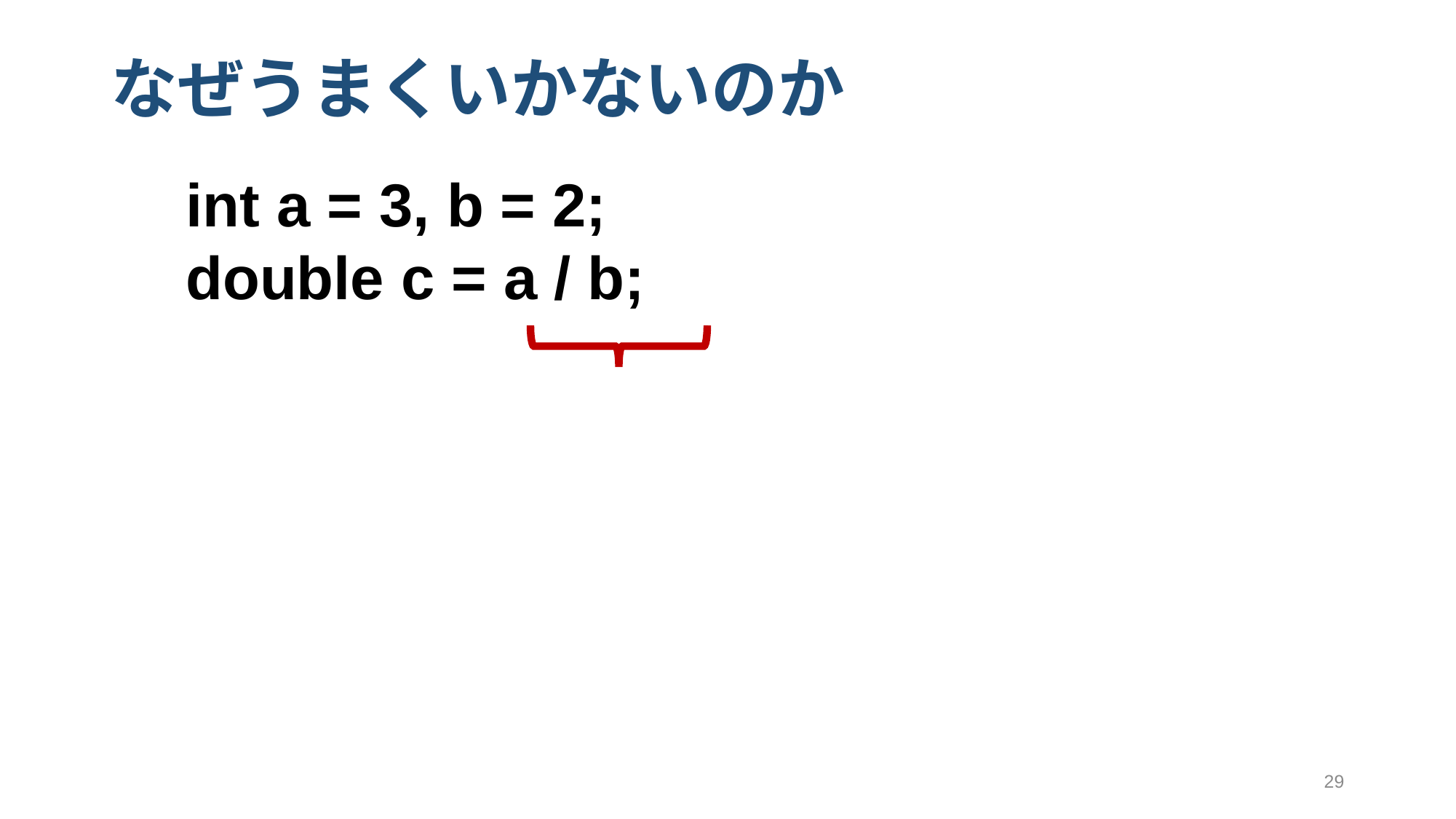

# なぜうまくいかないのか
　int a = 3, b = 2;
　double c = a / b;

29